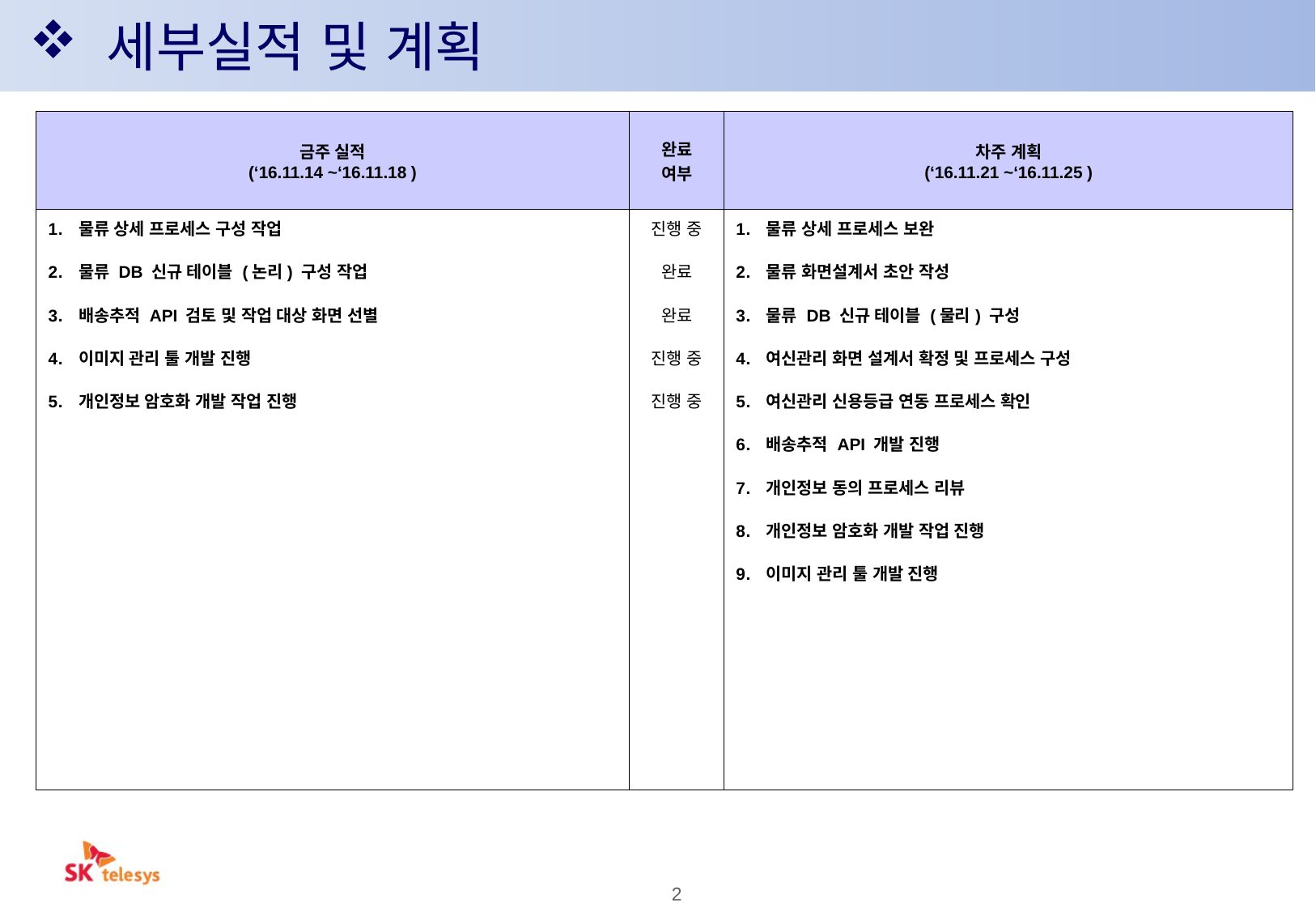

세부실적 및 계획
| 금주 실적 (‘16.11.14 ~‘16.11.18 ) | 완료 여부 | 차주 계획 (‘16.11.21 ~‘16.11.25 ) |
| --- | --- | --- |
| 물류 상세 프로세스 구성 작업 물류 DB 신규 테이블 (논리) 구성 작업 배송추적 API 검토 및 작업 대상 화면 선별 이미지 관리 툴 개발 진행 개인정보 암호화 개발 작업 진행 | 진행 중 완료 완료 진행 중 진행 중 | 물류 상세 프로세스 보완 물류 화면설계서 초안 작성 물류 DB 신규 테이블 (물리) 구성 여신관리 화면 설계서 확정 및 프로세스 구성 여신관리 신용등급 연동 프로세스 확인 배송추적 API 개발 진행 개인정보 동의 프로세스 리뷰 개인정보 암호화 개발 작업 진행 이미지 관리 툴 개발 진행 |